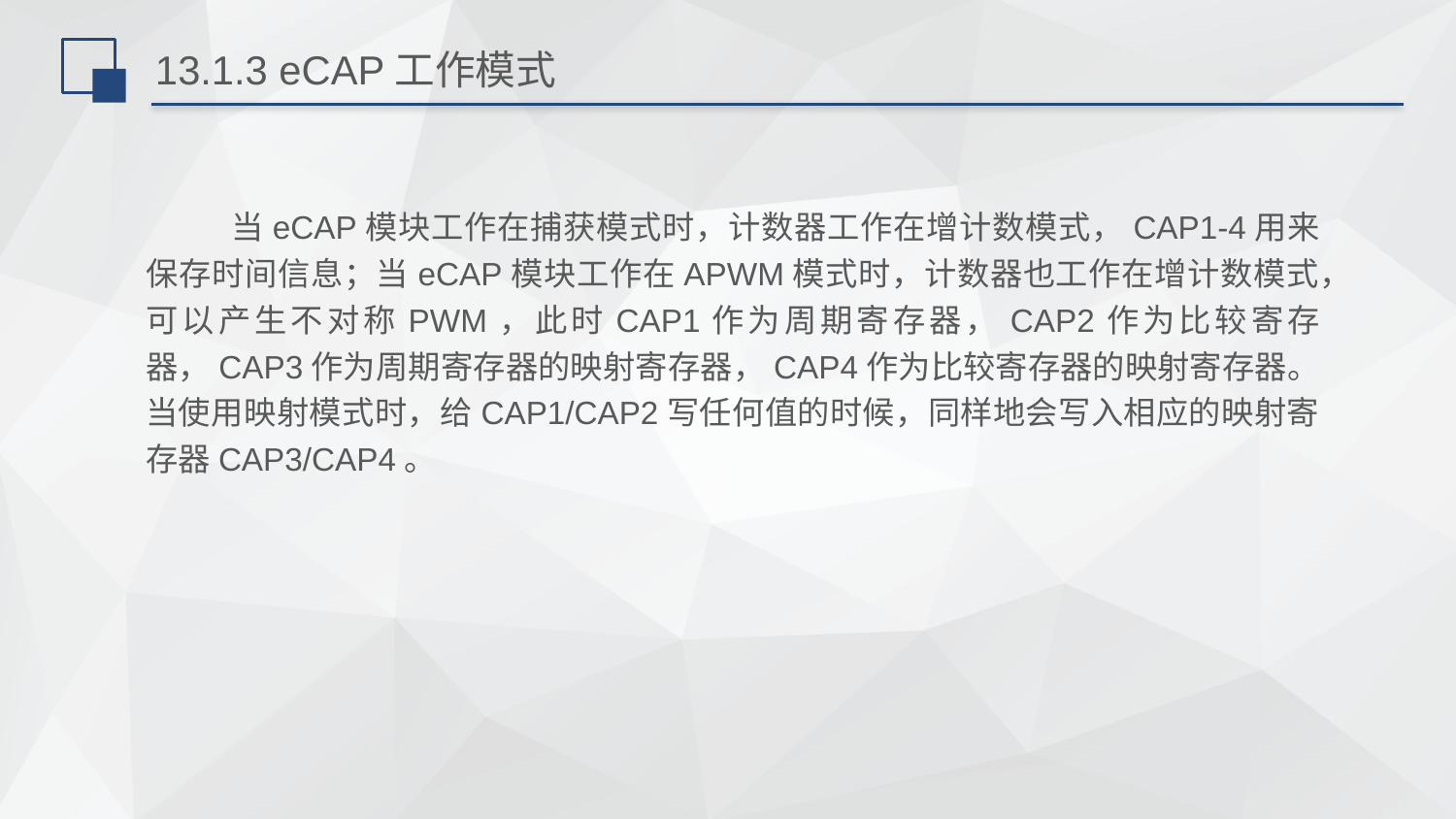

# 13.1.3 eCAP工作模式
当eCAP模块工作在捕获模式时，计数器工作在增计数模式，CAP1-4用来保存时间信息；当eCAP模块工作在APWM模式时，计数器也工作在增计数模式，可以产生不对称PWM，此时CAP1作为周期寄存器，CAP2作为比较寄存器，CAP3作为周期寄存器的映射寄存器，CAP4作为比较寄存器的映射寄存器。当使用映射模式时，给CAP1/CAP2写任何值的时候，同样地会写入相应的映射寄存器CAP3/CAP4。